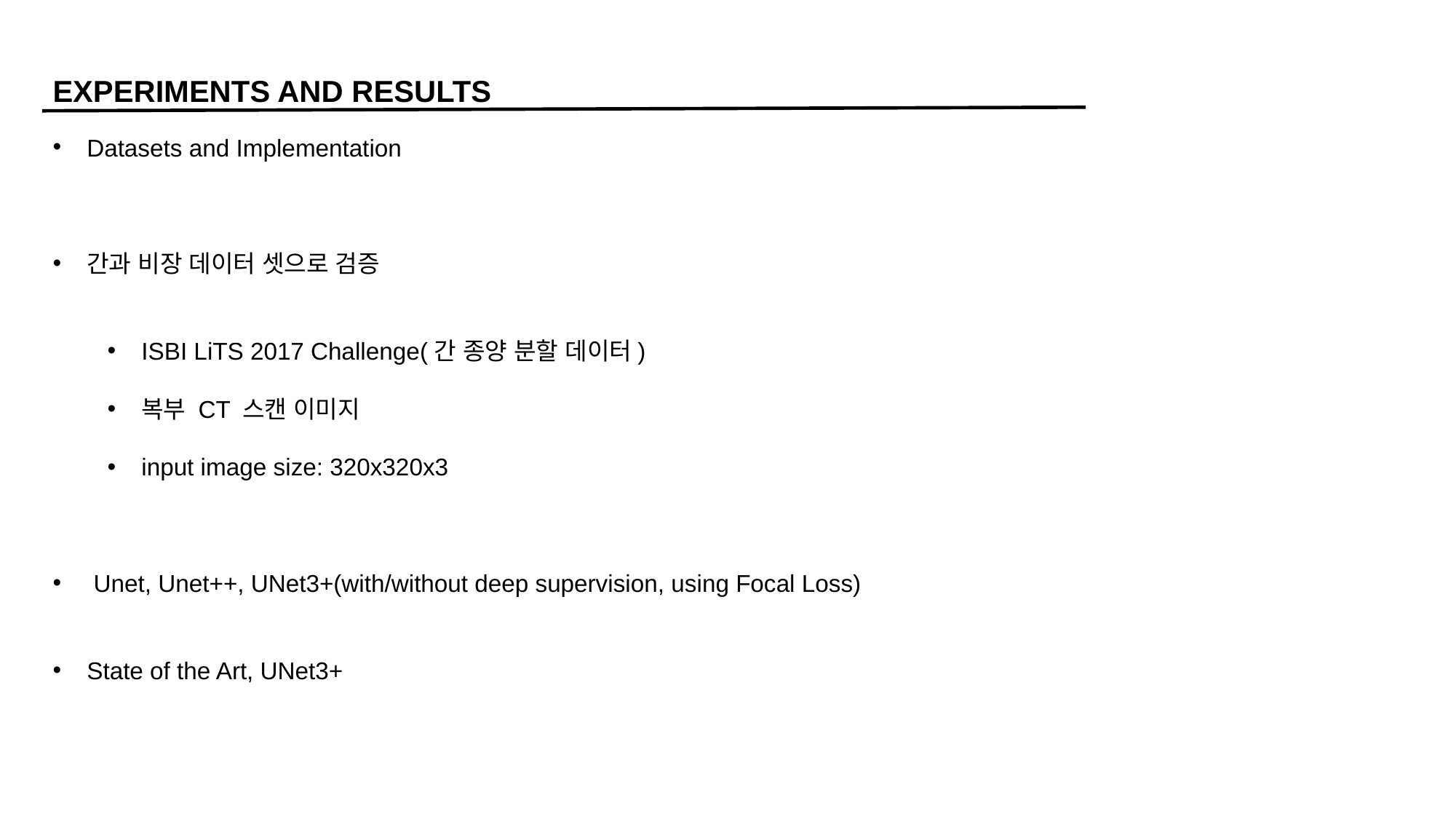

EXPERIMENTS AND RESULTS
Datasets and Implementation

간과 비장 데이터 셋으로 검증

ISBI LiTS 2017 Challenge(간 종양 분할 데이터)

복부 CT 스캔 이미지

input image size: 320x320x3

 Unet, Unet++, UNet3+(with/without deep supervision, using Focal Loss)

State of the Art, UNet3+